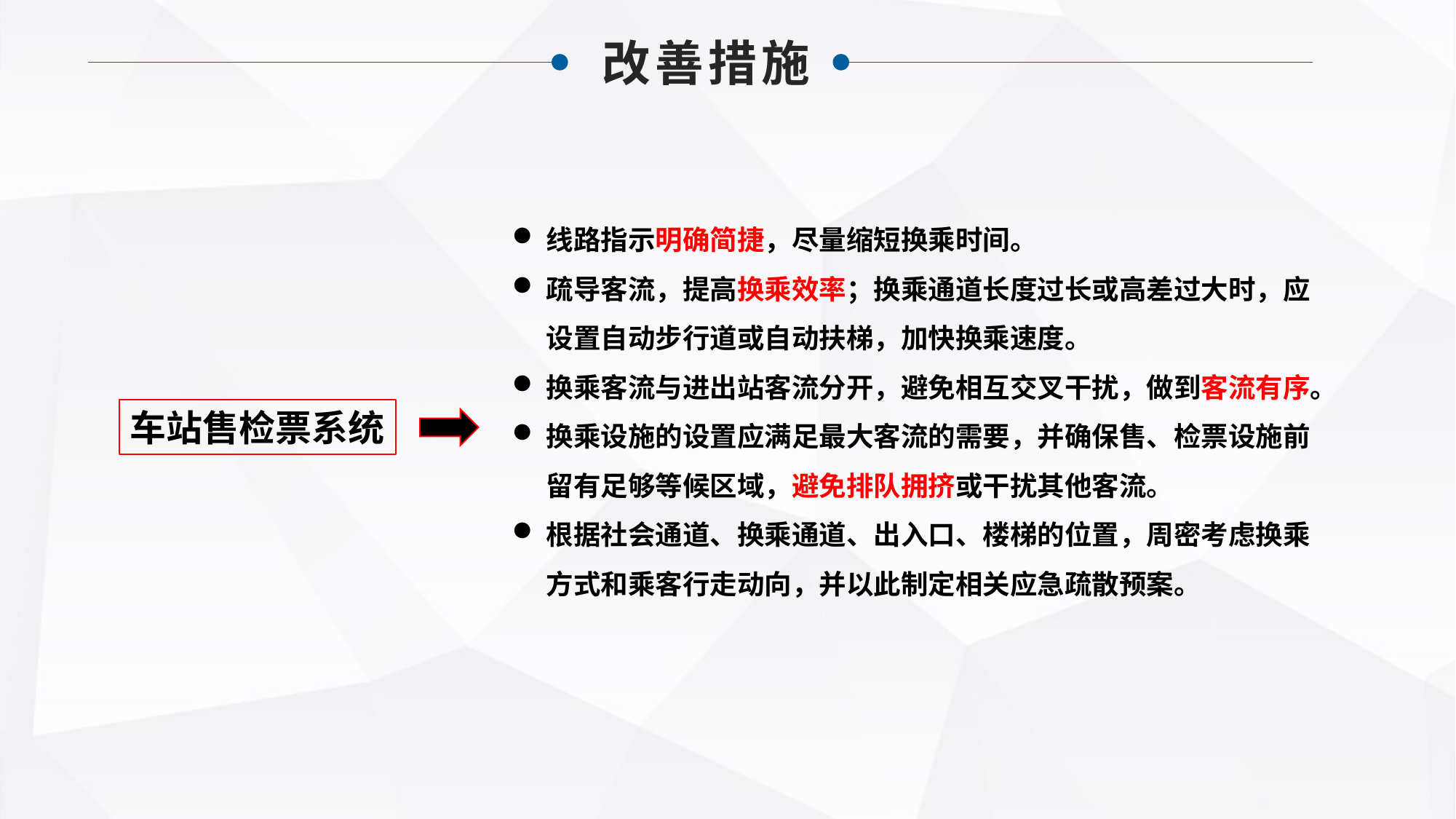

改善措施

线路指示明确简捷，尽量缩短换乘时间。
疏导客流，提高换乘效率；换乘通道长度过长或高差过大时，应设置自动步行道或自动扶梯，加快换乘速度。
换乘客流与进出站客流分开，避免相互交叉干扰，做到客流有序。
换乘设施的设置应满足最大客流的需要，并确保售、检票设施前留有足够等候区域，避免排队拥挤或干扰其他客流。
根据社会通道、换乘通道、出入口、楼梯的位置，周密考虑换乘方式和乘客行走动向，并以此制定相关应急疏散预案。

车站售检票系统